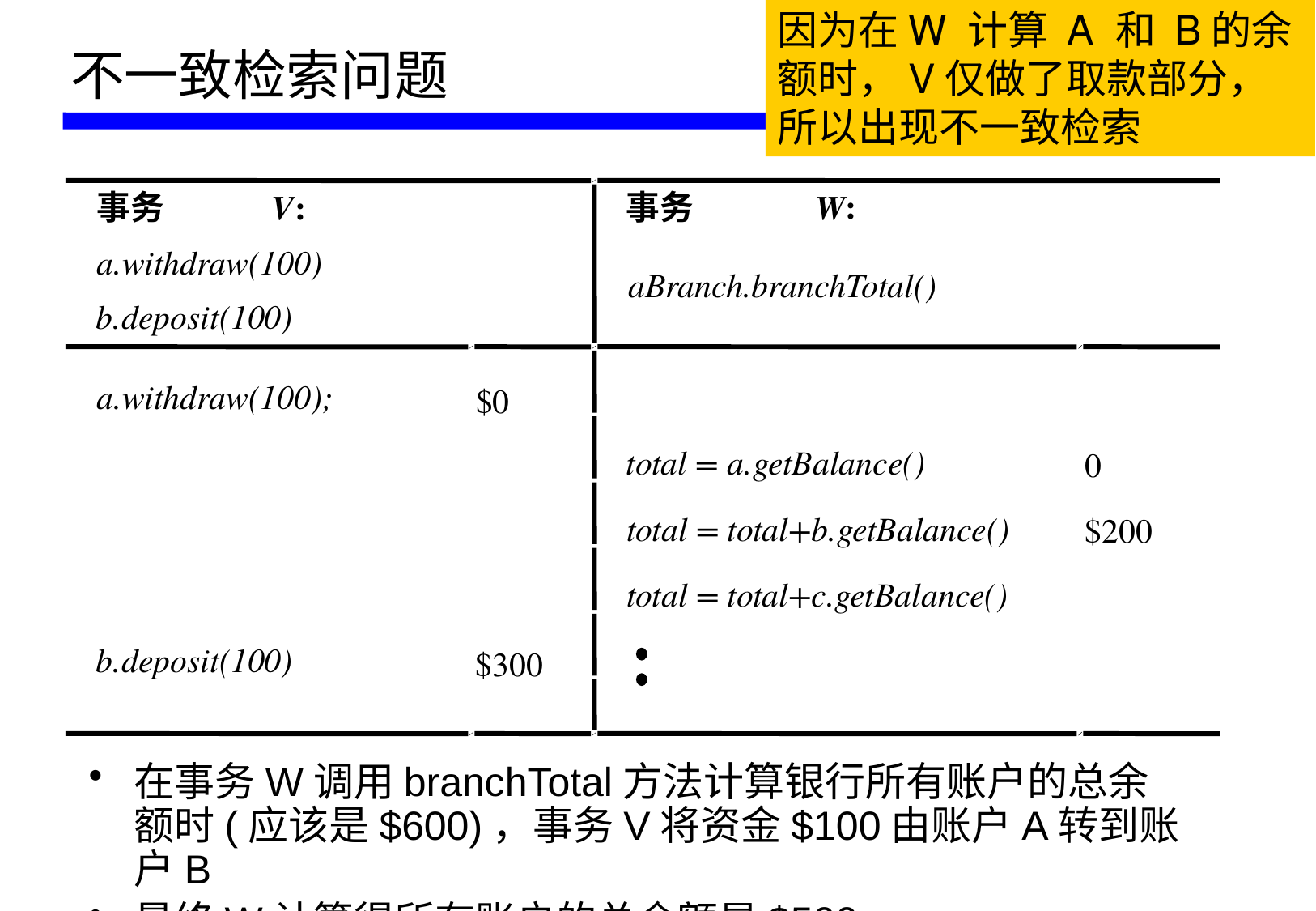

因为在W 计算 A 和 B的余额时，V仅做了取款部分，所以出现不一致检索
# 不一致检索问题

:
事务
V
:

事务
W
a.withdraw(100)
aBranch.branchTotal()
b.deposit(100)

a.withdraw(100);
$0

total = a.getBalance()
0

total = total+b.getBalance()
$200

total = total+c.getBalance()

b.deposit(100)
$300

在事务W调用branchTotal方法计算银行所有账户的总余额时(应该是$600)，事务V将资金$100由账户A转到账户B
最终W计算得所有账户的总余额是$500